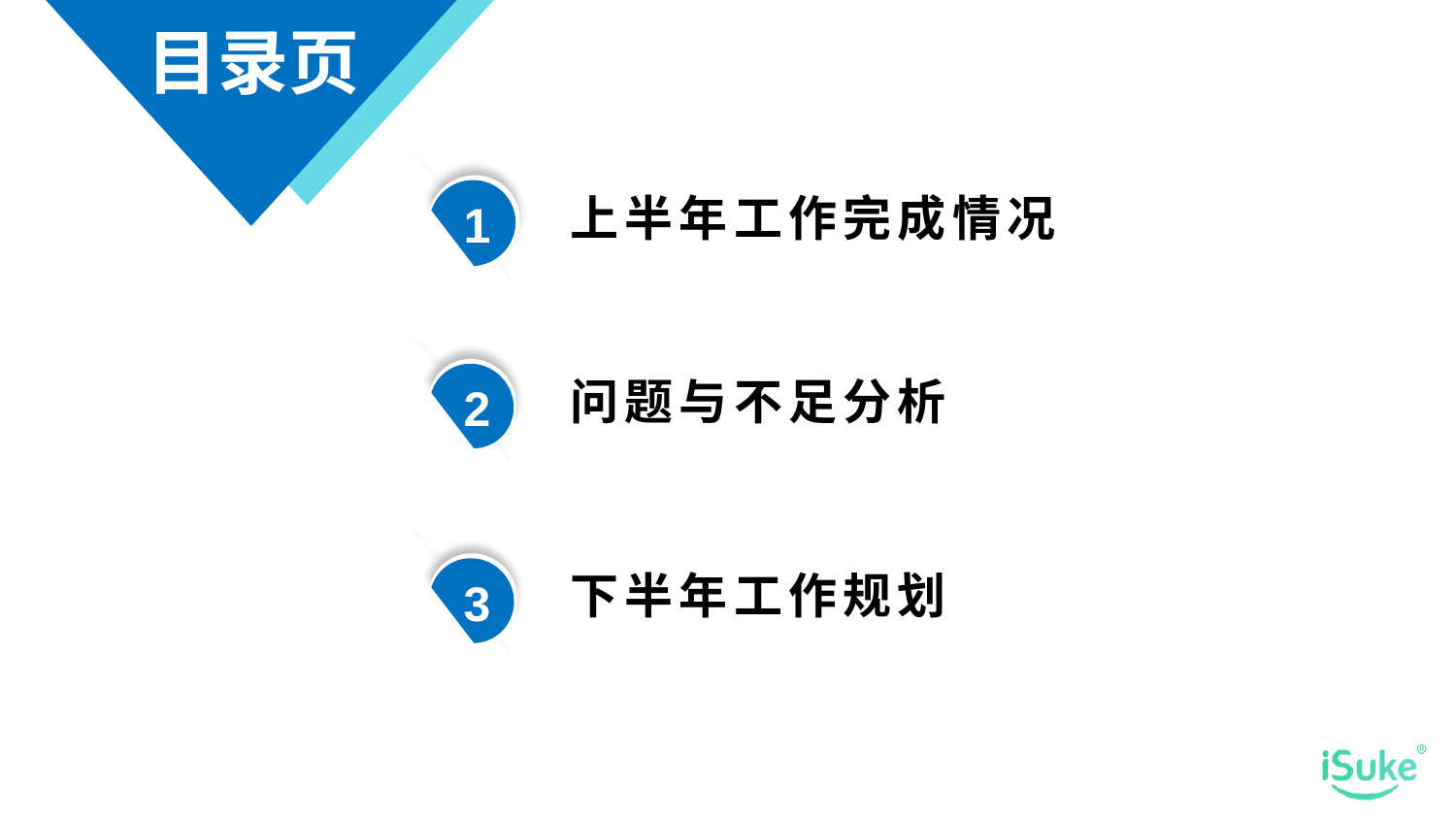

目录页

1
上半年工作完成情况

2
问题与不足分析

3
下半年工作规划